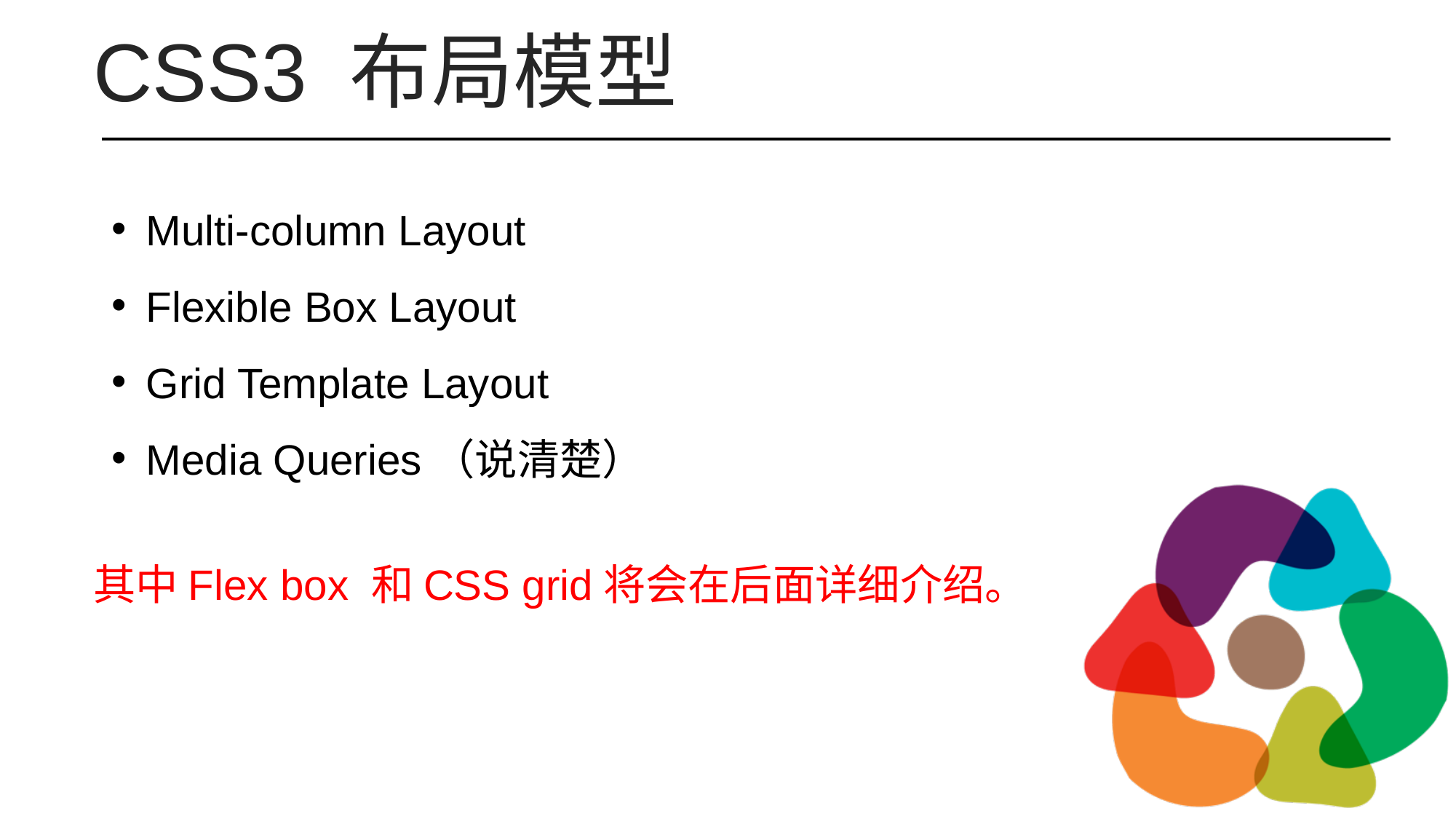

CSS3 布局模型
Multi-column Layout
Flexible Box Layout
Grid Template Layout
Media Queries（说清楚）
其中Flex box 和CSS grid将会在后面详细介绍。